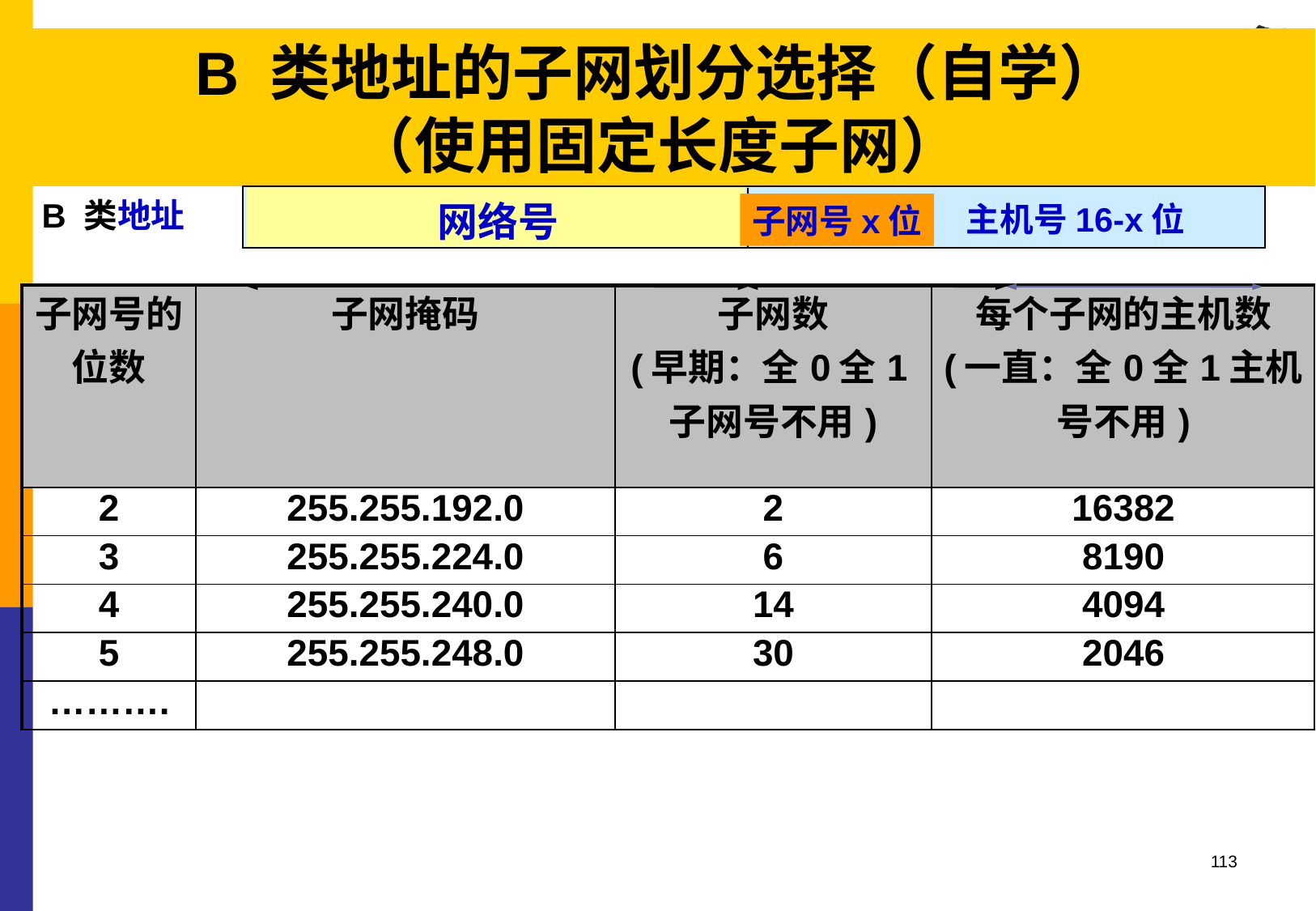

B 类地址的子网划分选择（自学）
（使用固定长度子网）

B 类地址
网络号
主机号16-x位
子网号x位
| 子网号的位数 | 子网掩码 | 子网数 (早期：全0全1子网号不用) | 每个子网的主机数 (一直：全0全1主机号不用) |
| --- | --- | --- | --- |
| 2 | 255.255.192.0 | 2 | 16382 |
| 3 | 255.255.224.0 | 6 | 8190 |
| 4 | 255.255.240.0 | 14 | 4094 |
| 5 | 255.255.248.0 | 30 | 2046 |
| ………. |  |  |  |

113